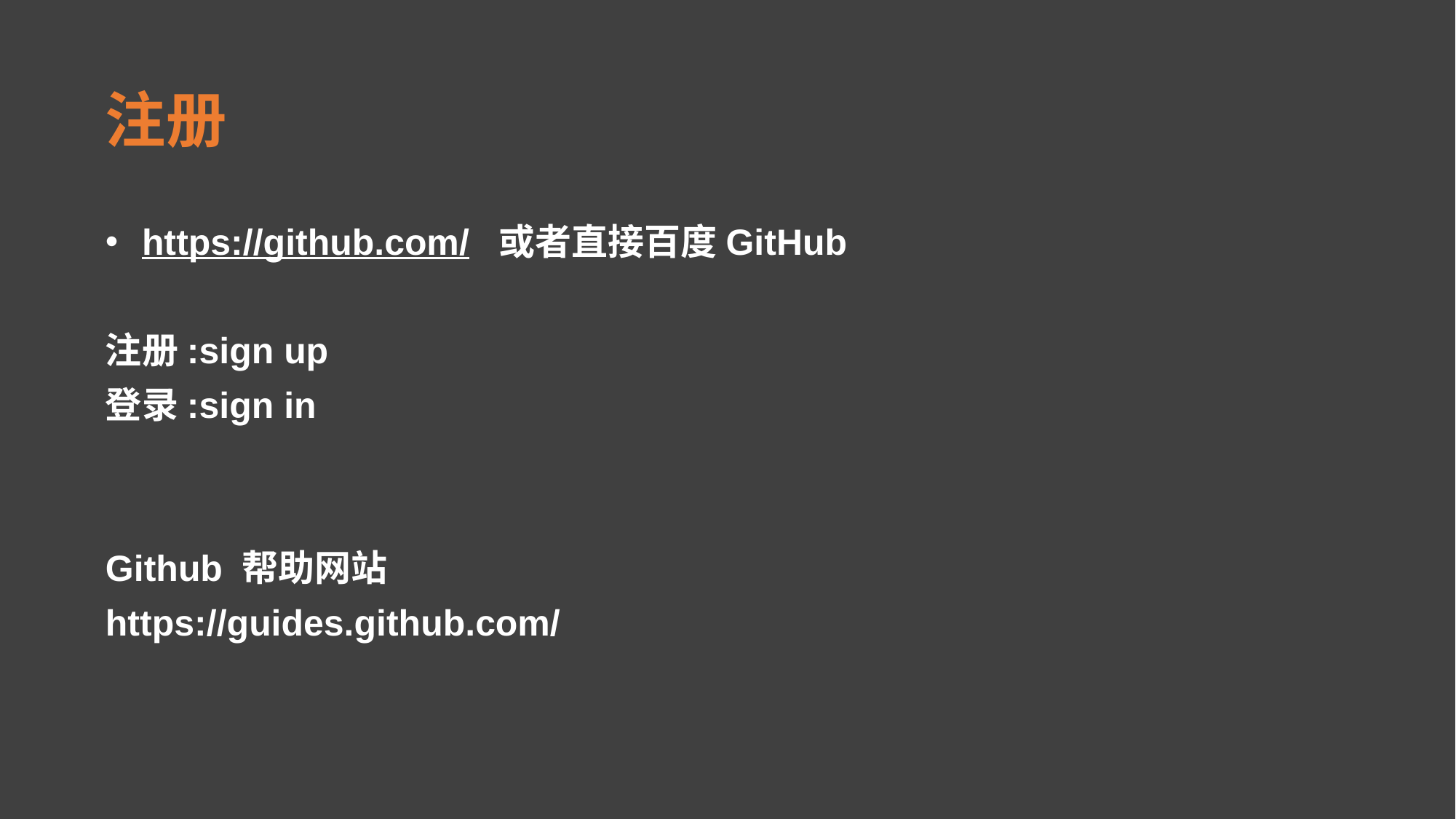

# 注册
https://github.com/  或者直接百度GitHub

注册:sign up
登录:sign in

Github 帮助网站
https://guides.github.com/